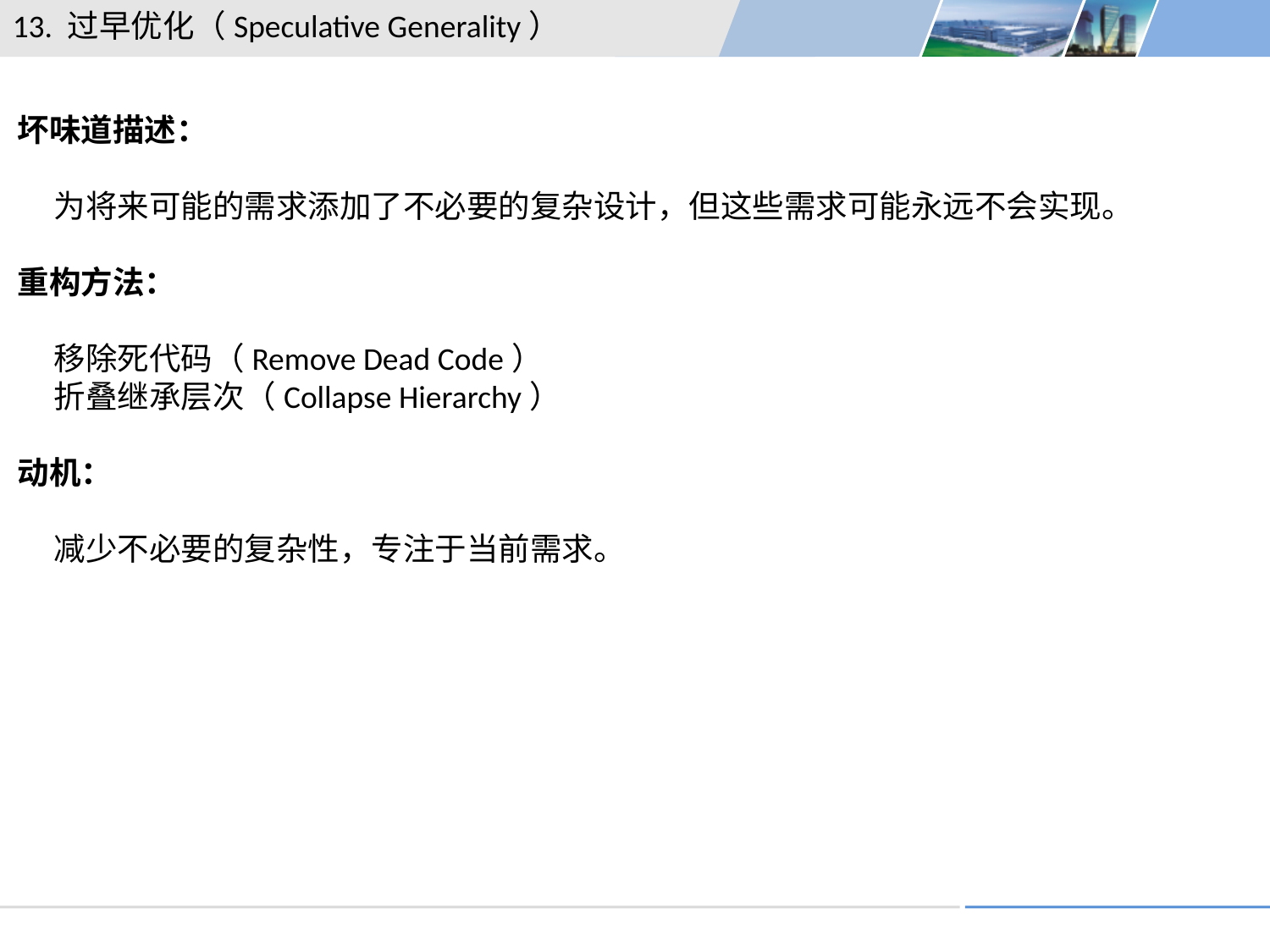

13. 过早优化（Speculative Generality）
坏味道描述：

    为将来可能的需求添加了不必要的复杂设计，但这些需求可能永远不会实现。

重构方法：

    移除死代码（Remove Dead Code）
    折叠继承层次（Collapse Hierarchy）

动机：

    减少不必要的复杂性，专注于当前需求。